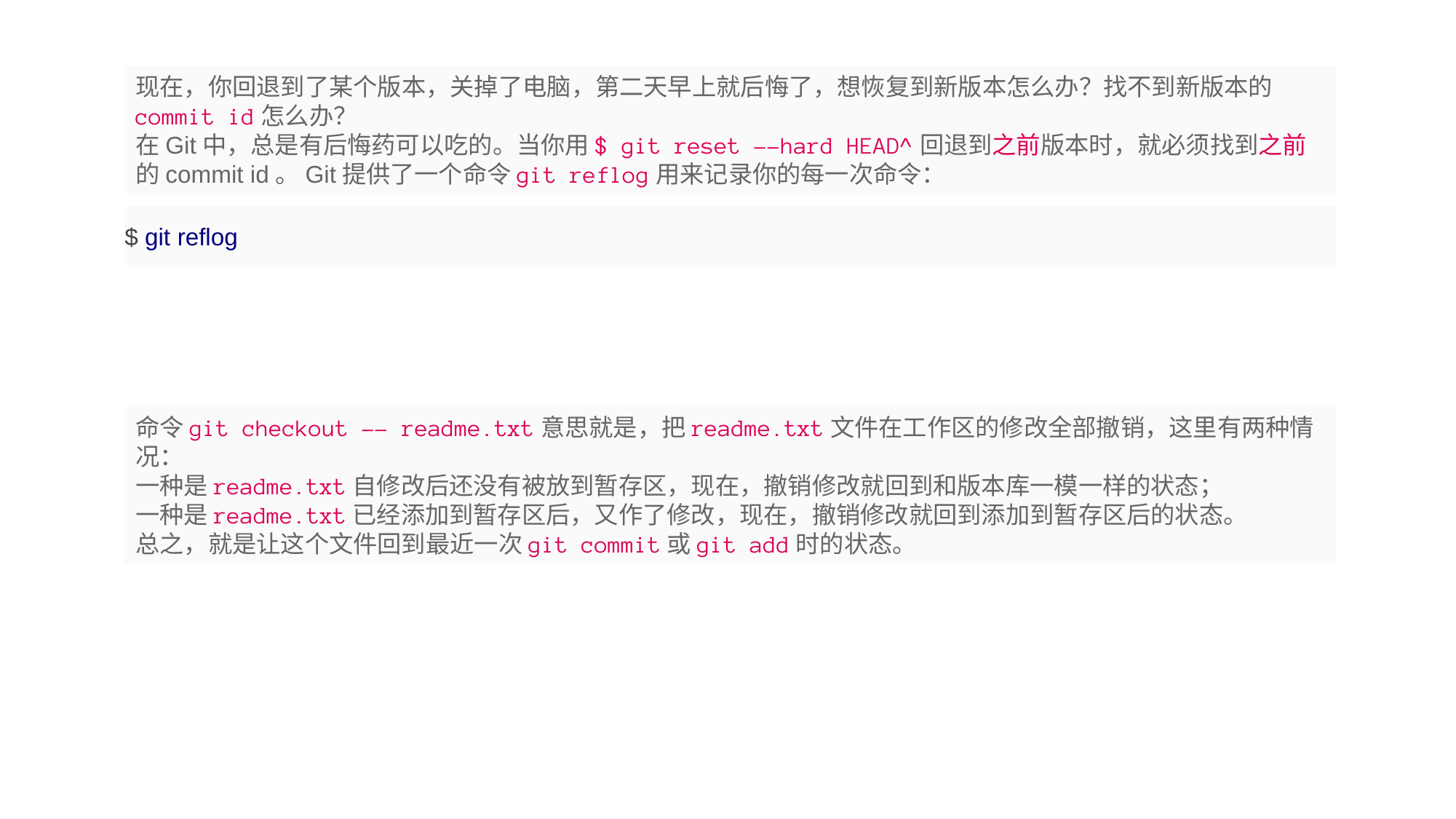

现在，你回退到了某个版本，关掉了电脑，第二天早上就后悔了，想恢复到新版本怎么办？找不到新版本的commit id怎么办？
在Git中，总是有后悔药可以吃的。当你用$ git reset --hard HEAD^回退到之前版本时，就必须找到之前的commit id。Git提供了一个命令git reflog用来记录你的每一次命令：
$ git reflog
命令git checkout -- readme.txt意思就是，把readme.txt文件在工作区的修改全部撤销，这里有两种情况：
一种是readme.txt自修改后还没有被放到暂存区，现在，撤销修改就回到和版本库一模一样的状态；
一种是readme.txt已经添加到暂存区后，又作了修改，现在，撤销修改就回到添加到暂存区后的状态。
总之，就是让这个文件回到最近一次git commit或git add时的状态。